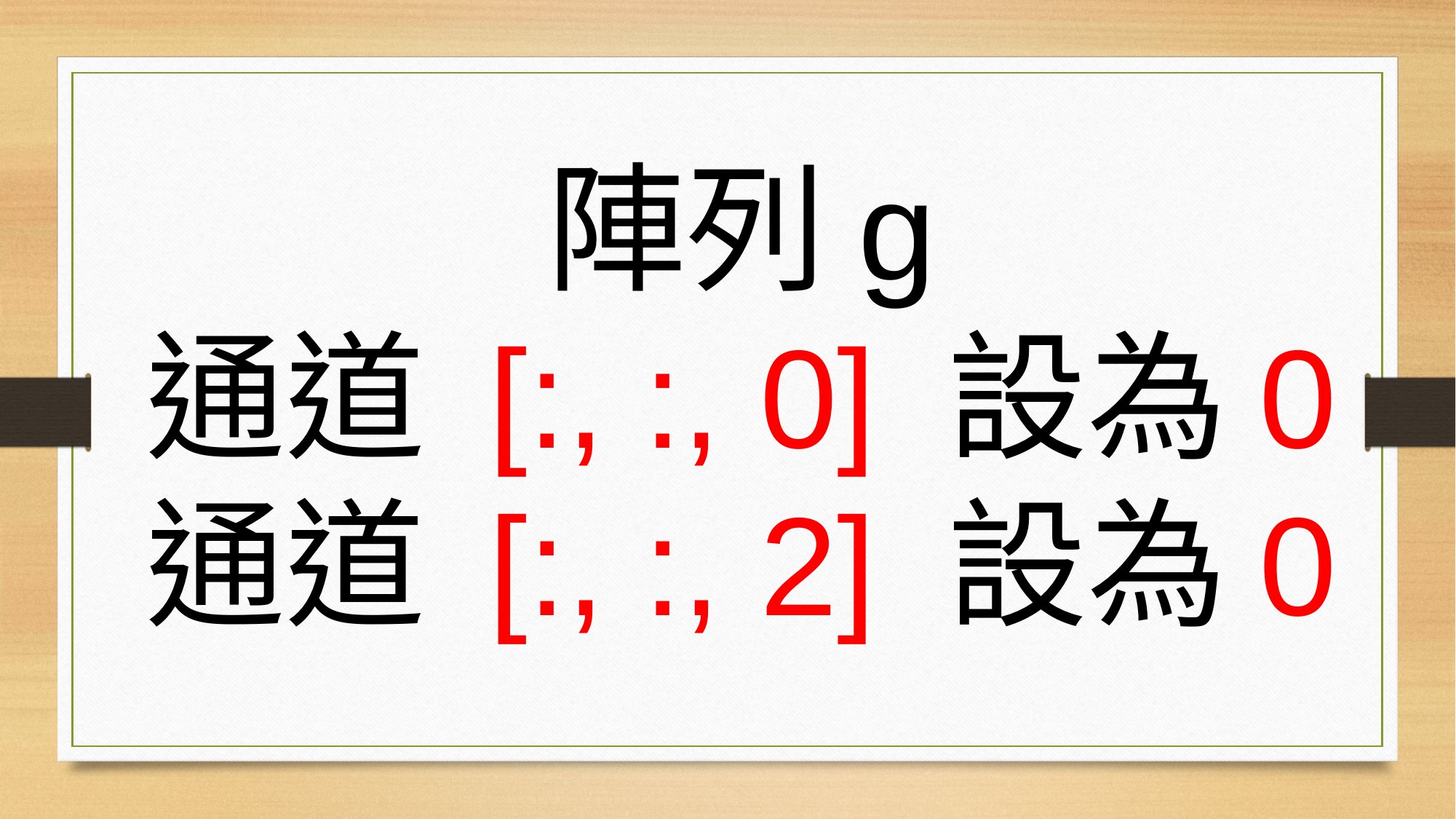

# 陣列g 通道 [:, :, 0] 設為0 通道 [:, :, 2] 設為0